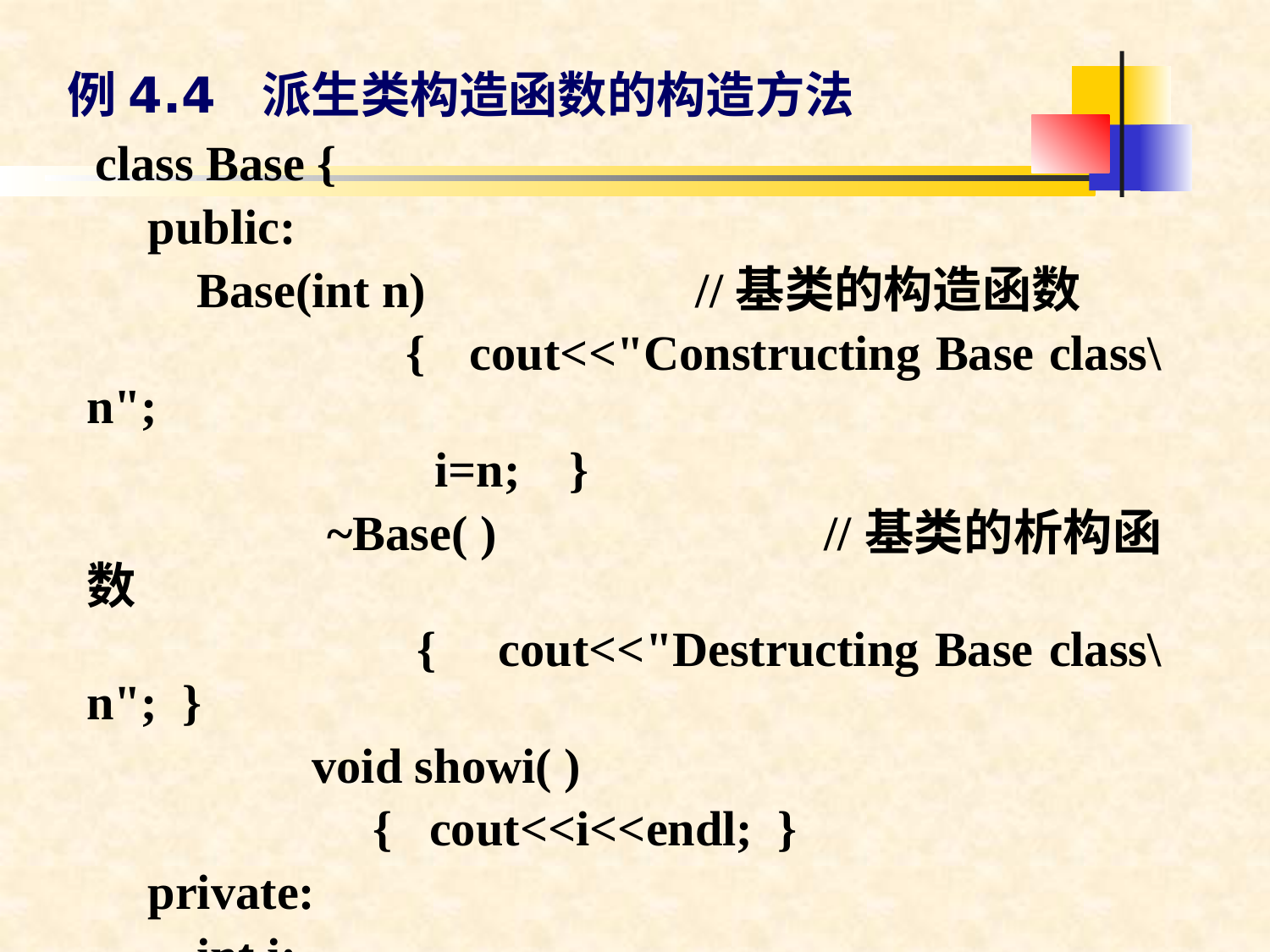

例4.4  派生类构造函数的构造方法
 class Base {
     public:
         Base(int n)                      //基类的构造函数
	             {   cout<<"Constructing Base class\n";
	                  i=n;    }
	         ~Base( )                          //基类的析构函数
	             {    cout<<"Destructing Base class\n";  }
	        void showi( )
	             {   cout<<i<<endl;  }
     private:
         int i;
    };